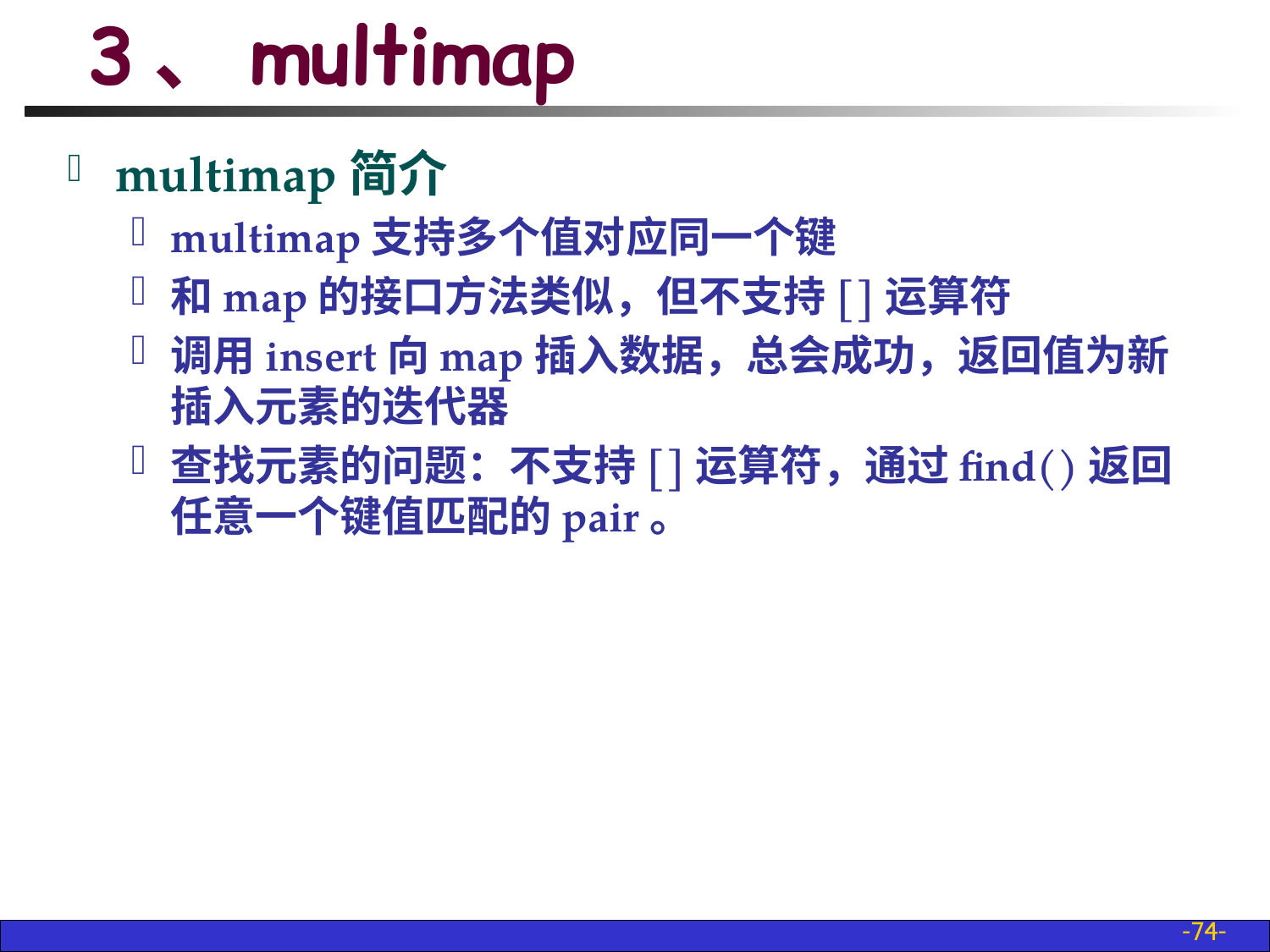

# 3、multimap
multimap简介
multimap支持多个值对应同一个键
和map的接口方法类似，但不支持[]运算符
调用insert向map插入数据，总会成功，返回值为新插入元素的迭代器
查找元素的问题：不支持[]运算符，通过find()返回任意一个键值匹配的pair。
-74-